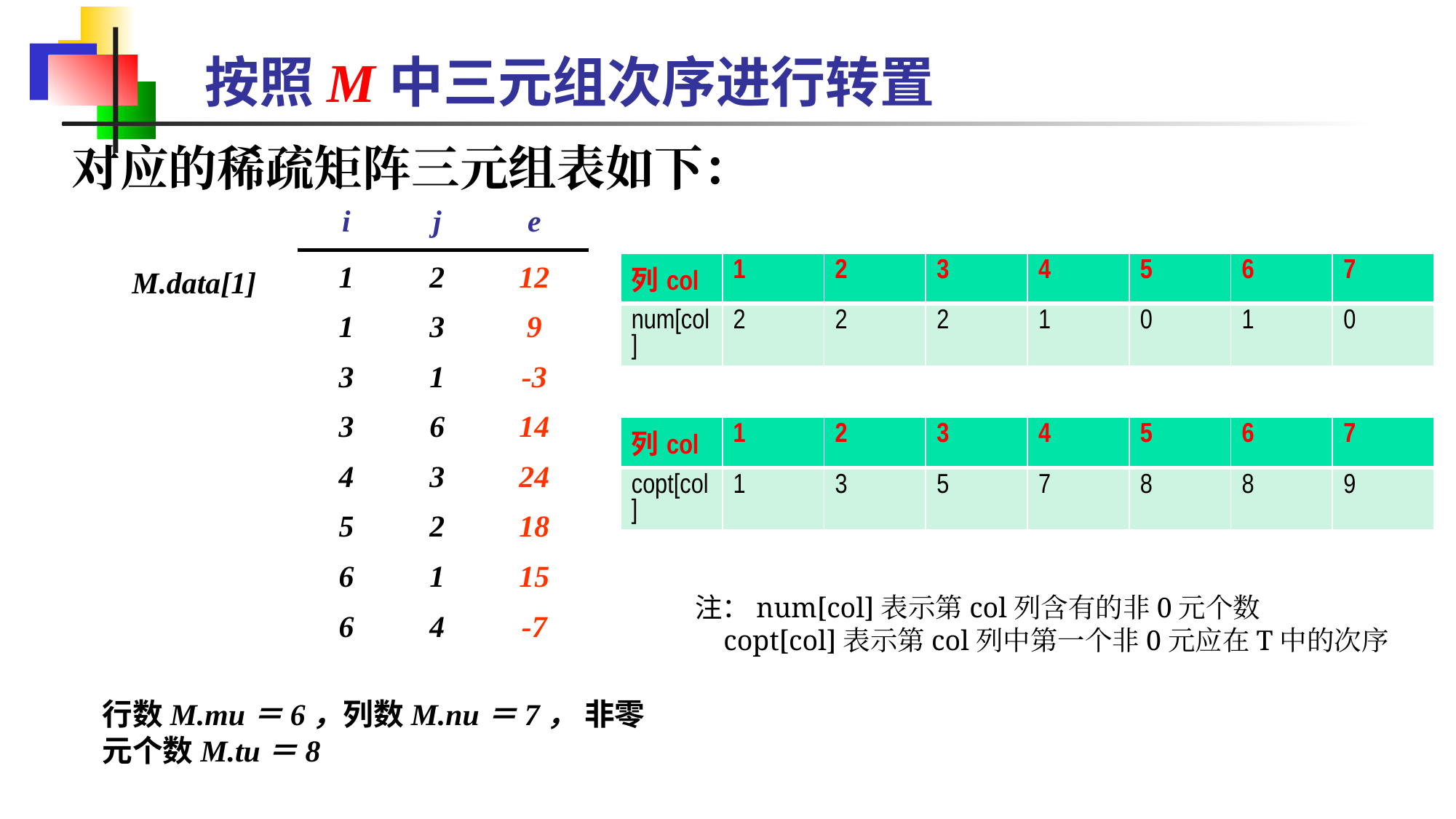

# 按照M中三元组次序进行转置
对应的稀疏矩阵三元组表如下：
| i | j | e |
| --- | --- | --- |
| 1 | 2 | 12 |
| 1 | 3 | 9 |
| 3 | 1 | -3 |
| 3 | 6 | 14 |
| 4 | 3 | 24 |
| 5 | 2 | 18 |
| 6 | 1 | 15 |
| 6 | 4 | -7 |
| 列col | 1 | 2 | 3 | 4 | 5 | 6 | 7 |
| --- | --- | --- | --- | --- | --- | --- | --- |
| num[col] | 2 | 2 | 2 | 1 | 0 | 1 | 0 |
M.data[1]
| 列col | 1 | 2 | 3 | 4 | 5 | 6 | 7 |
| --- | --- | --- | --- | --- | --- | --- | --- |
| copt[col] | 1 | 3 | 5 | 7 | 8 | 8 | 9 |
注：num[col]表示第col列含有的非0元个数
    copt[col]表示第col列中第一个非0元应在T中的次序

行数M.mu＝6，列数M.nu＝7， 非零元个数M.tu＝8